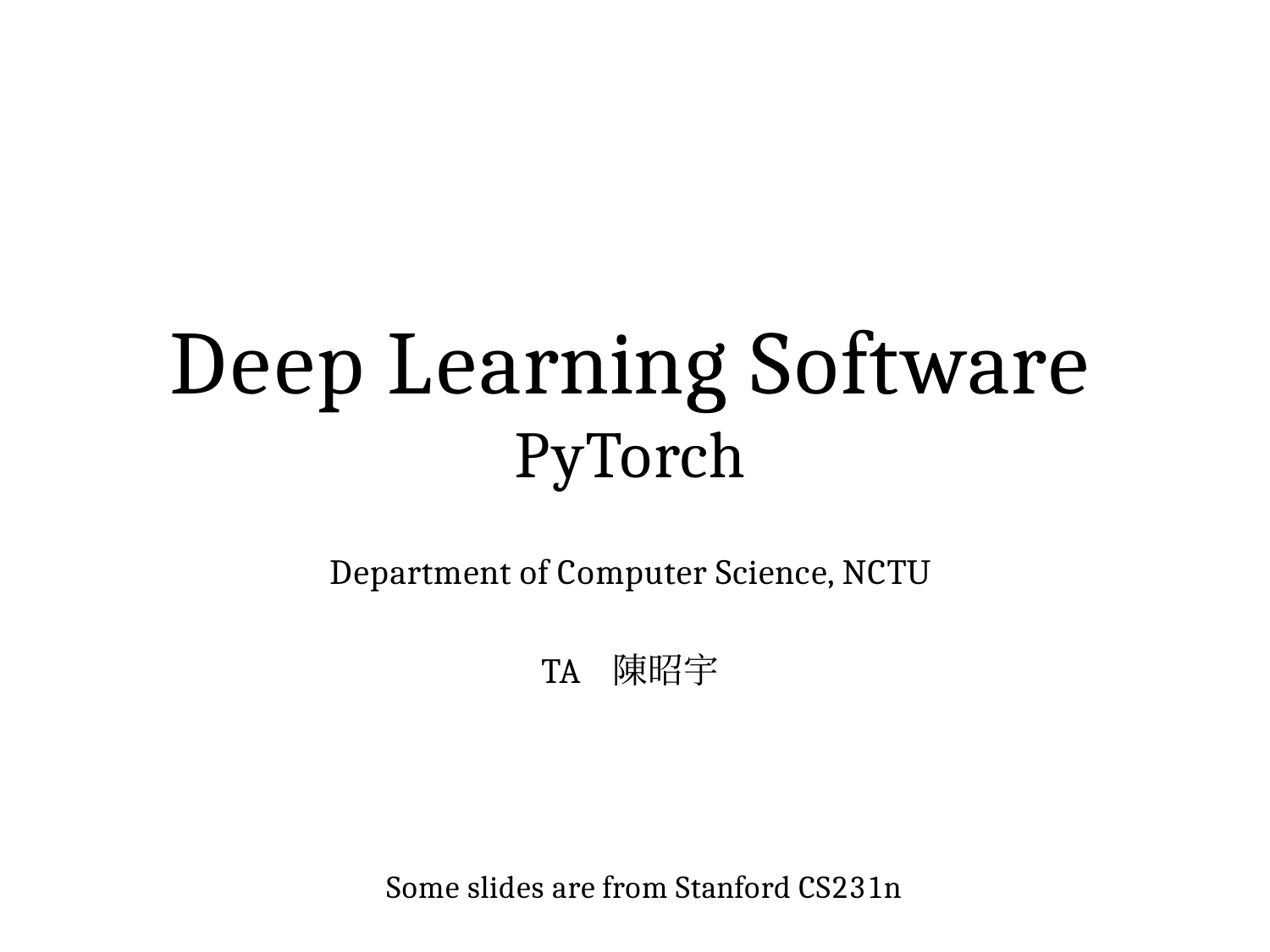

# Deep Learning Software PyTorch
Department of Computer Science, NCTU

TA   陳昭宇
Some slides are from Stanford CS231n